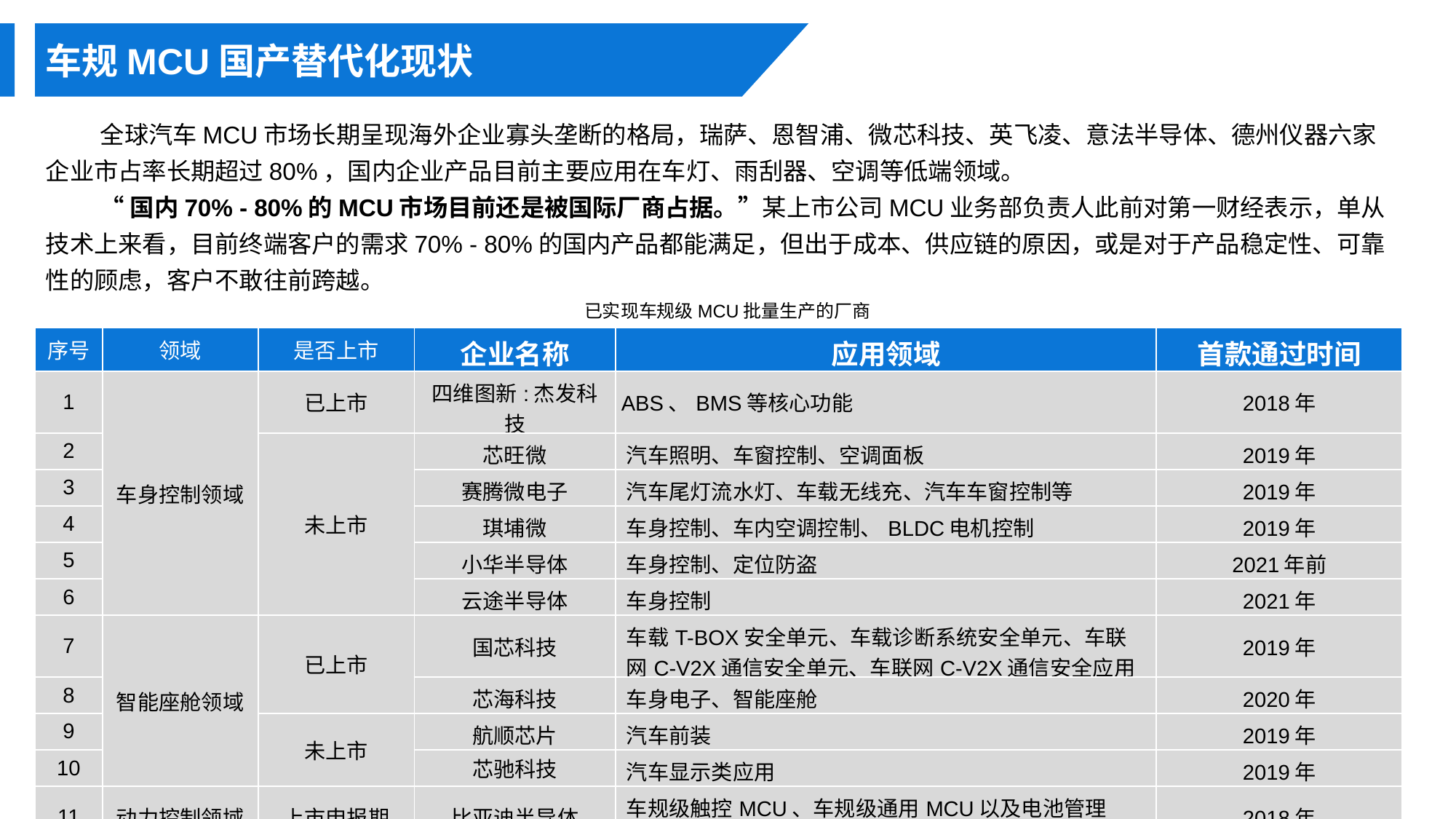

车规MCU国产替代化现状
全球汽车MCU市场长期呈现海外企业寡头垄断的格局，瑞萨、恩智浦、微芯科技、英飞凌、意法半导体、德州仪器六家企业市占率长期超过80%，国内企业产品目前主要应用在车灯、雨刮器、空调等低端领域。
“国内70% - 80%的MCU市场目前还是被国际厂商占据。”某上市公司MCU业务部负责人此前对第一财经表示，单从技术上来看，目前终端客户的需求70% - 80%的国内产品都能满足，但出于成本、供应链的原因，或是对于产品稳定性、可靠性的顾虑，客户不敢往前跨越。
已实现车规级MCU批量生产的厂商
| 序号 | 领域 | 是否上市 | 企业名称 | 应用领域 | 首款通过时间 |
| --- | --- | --- | --- | --- | --- |
| 1 | 车身控制领域 | 已上市 | 四维图新:杰发科技 | ABS、BMS等核心功能 | 2018年 |
| 2 |  | 未上市 | 芯旺微 | 汽车照明、车窗控制、空调面板 | 2019年 |
| 3 |  |  | 赛腾微电子 | 汽车尾灯流水灯、车载无线充、汽车车窗控制等 | 2019年 |
| 4 |  |  | 琪埔微 | 车身控制、车内空调控制、BLDC电机控制 | 2019年 |
| 5 |  |  | 小华半导体 | 车身控制、定位防盗 | 2021年前 |
| 6 |  |  | 云途半导体 | 车身控制 | 2021年 |
| 7 | 智能座舱领域 | 已上市 | 国芯科技 | 车载T-BOX安全单元、车载诊断系统安全单元、车联网C-V2X通信安全单元、车联网C-V2X通信安全应用 | 2019年 |
| 8 |  |  | 芯海科技 | 车身电子、智能座舱 | 2020年 |
| 9 |  | 未上市 | 航顺芯片 | 汽车前装 | 2019年 |
| 10 |  |  | 芯驰科技 | 汽车显示类应用 | 2019年 |
| 11 | 动力控制领域 | 上市申报期 | 比亚迪半导体 | 车规级触控MCU、车规级通用MCU以及电池管理MCU | 2018年 |